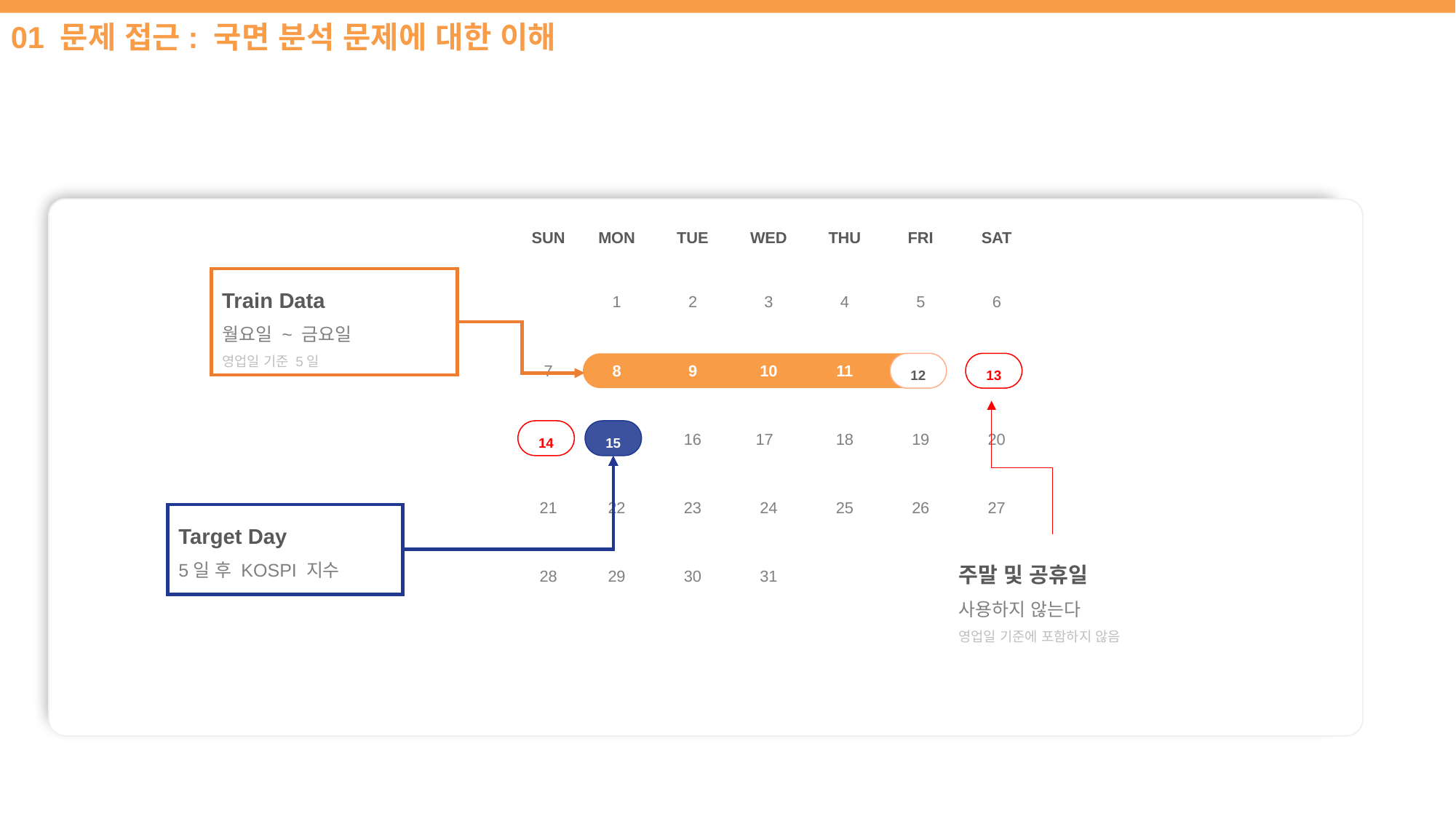

01 문제 접근: 국면 분석 문제에 대한 이해

| SUN | MON | TUE | WED | THU | FRI | SAT |
| --- | --- | --- | --- | --- | --- | --- |
|  | 1 | 2 | 3 | 4 | 5 | 6 |
| 7 | 8 | 9 | 10 | 11 | 12 | 13 |
| 14 |  | 16 | 177 | 18 | 19 | 20 |
| 21 | 22 | 23 | 24 | 25 | 26 | 27 |
| 28 | 29 | 30 | 31 |  |  |  |
Train Data
월요일 ~ 금요일
영업일 기준 5일

12
13
14
15
Target Day
5일 후 KOSPI 지수

주말 및 공휴일
사용하지 않는다
영업일 기준에 포함하지 않음